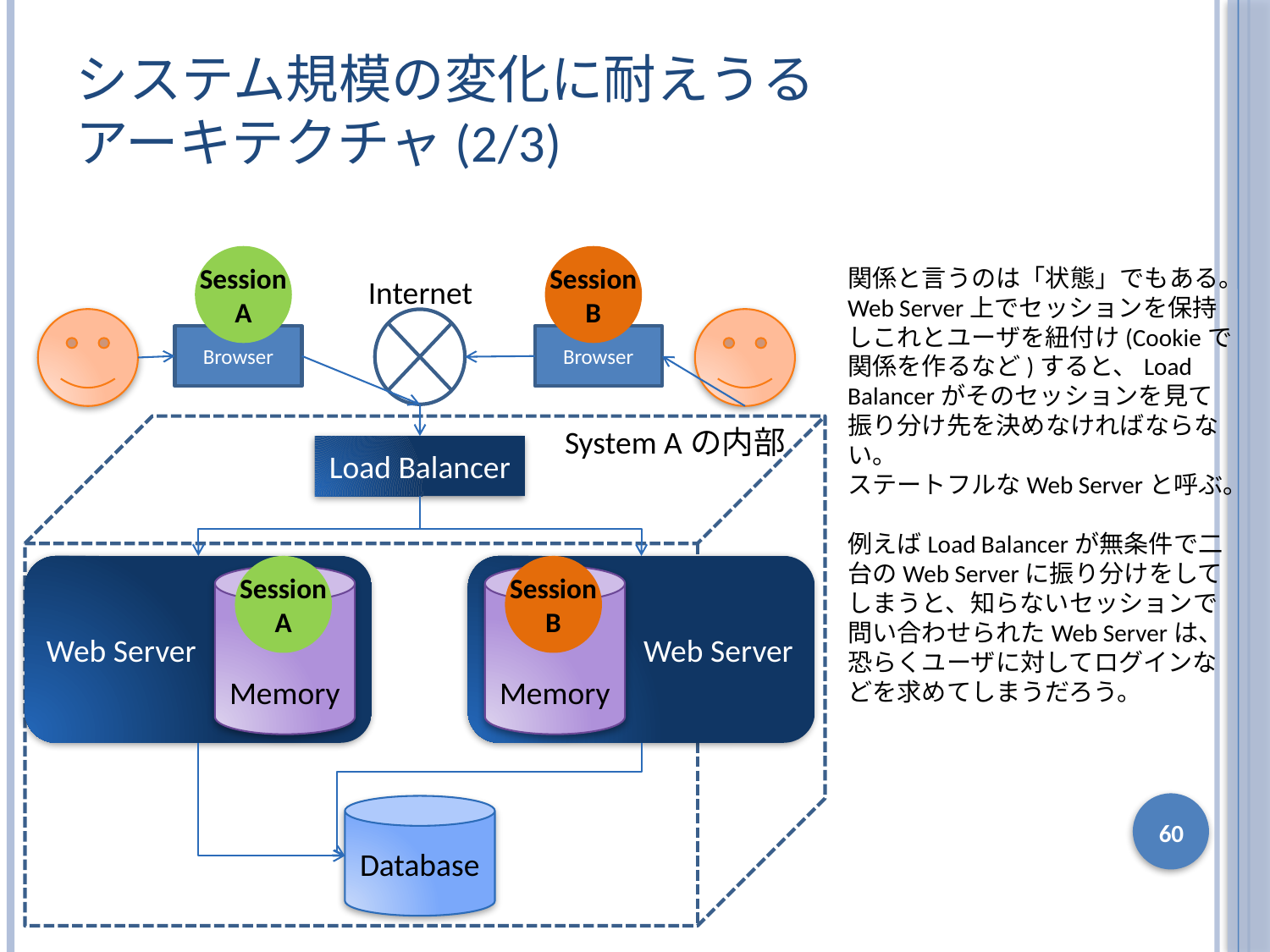

# システム規模の変化に耐えうる アーキテクチャ(2/3)
Session
A
Session
B
関係と言うのは「状態」でもある。
Web Server上でセッションを保持しこれとユーザを紐付け(Cookieで関係を作るなど)すると、Load Balancerがそのセッションを見て振り分け先を決めなければならない。
ステートフルなWeb Serverと呼ぶ。

例えばLoad Balancerが無条件で二台のWeb Serverに振り分けをしてしまうと、知らないセッションで問い合わせられたWeb Serverは、恐らくユーザに対してログインなどを求めてしまうだろう。
Internet

Browser
Browser

System Aの内部
Load Balancer
Web Server
Session
A
Web Server
Session
B
Memory
Memory
Database
60